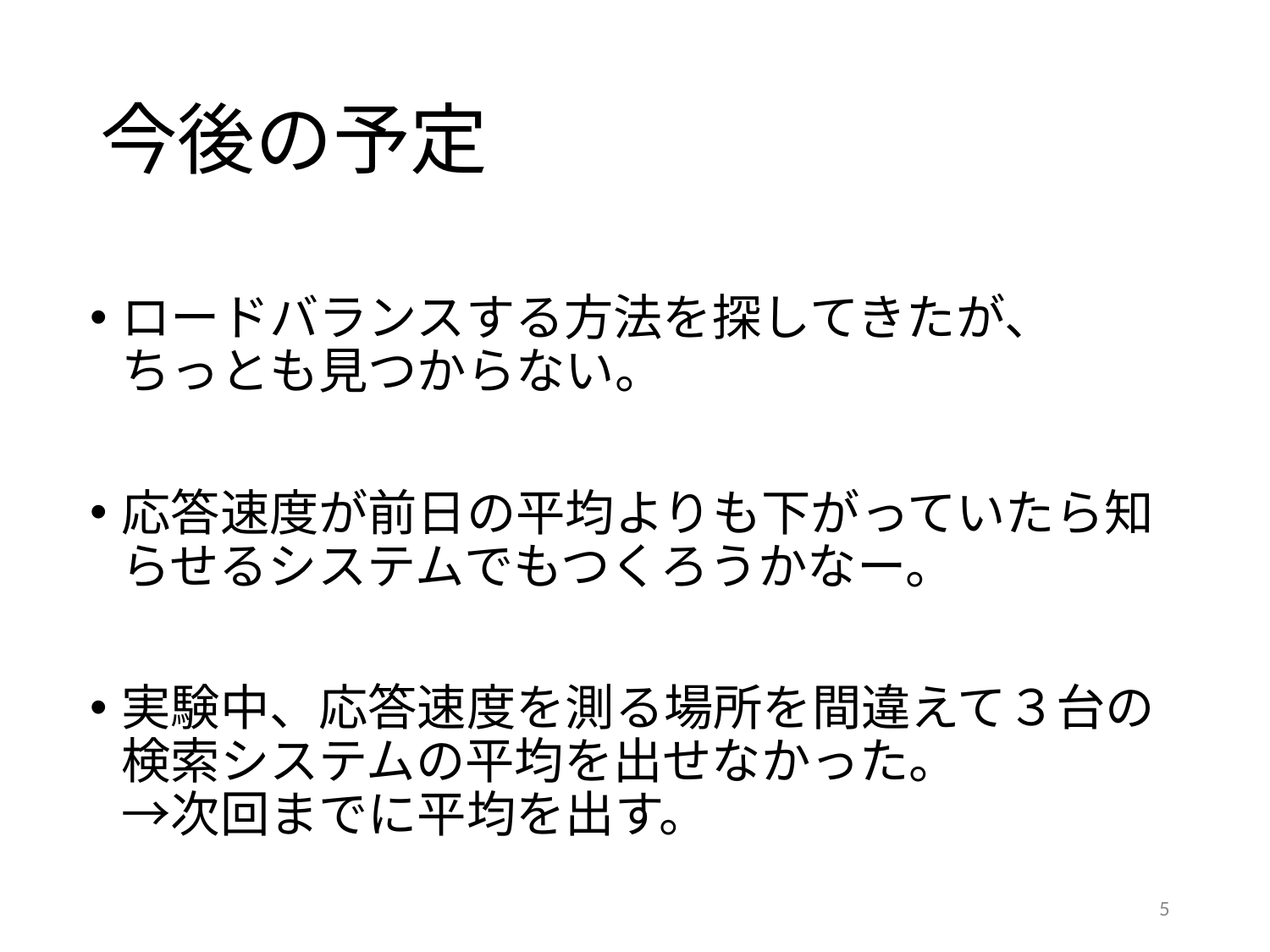

# 今後の予定

ロードバランスする方法を探してきたが、
ちっとも見つからない。

応答速度が前日の平均よりも下がっていたら知らせるシステムでもつくろうかなー。

実験中、応答速度を測る場所を間違えて３台の検索システムの平均を出せなかった。
→次回までに平均を出す。
5